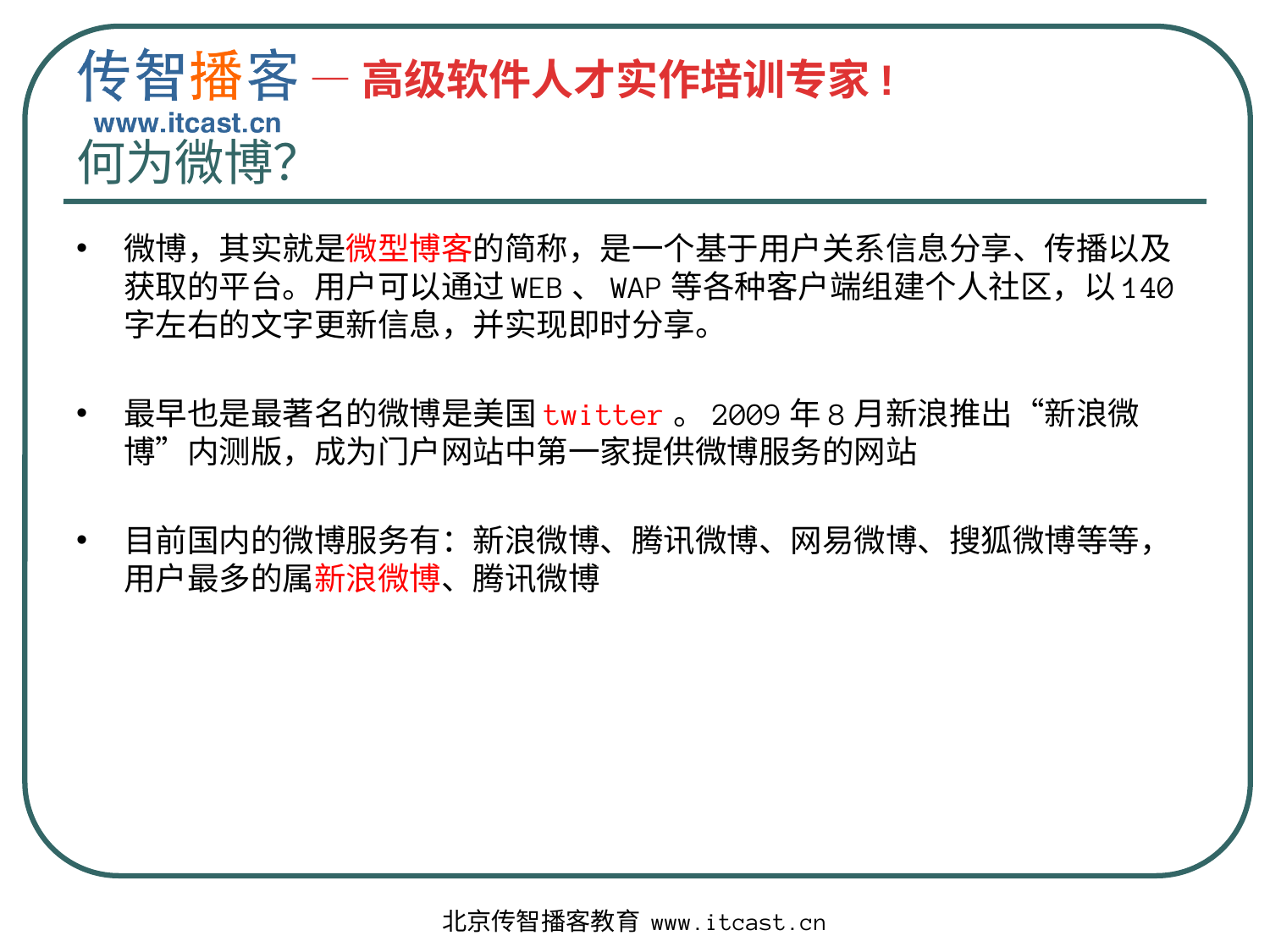

# 何为微博？
微博，其实就是微型博客的简称，是一个基于用户关系信息分享、传播以及获取的平台。用户可以通过WEB、WAP等各种客户端组建个人社区，以140字左右的文字更新信息，并实现即时分享。

最早也是最著名的微博是美国twitter。2009年8月新浪推出“新浪微博”内测版，成为门户网站中第一家提供微博服务的网站

目前国内的微博服务有：新浪微博、腾讯微博、网易微博、搜狐微博等等，用户最多的属新浪微博、腾讯微博